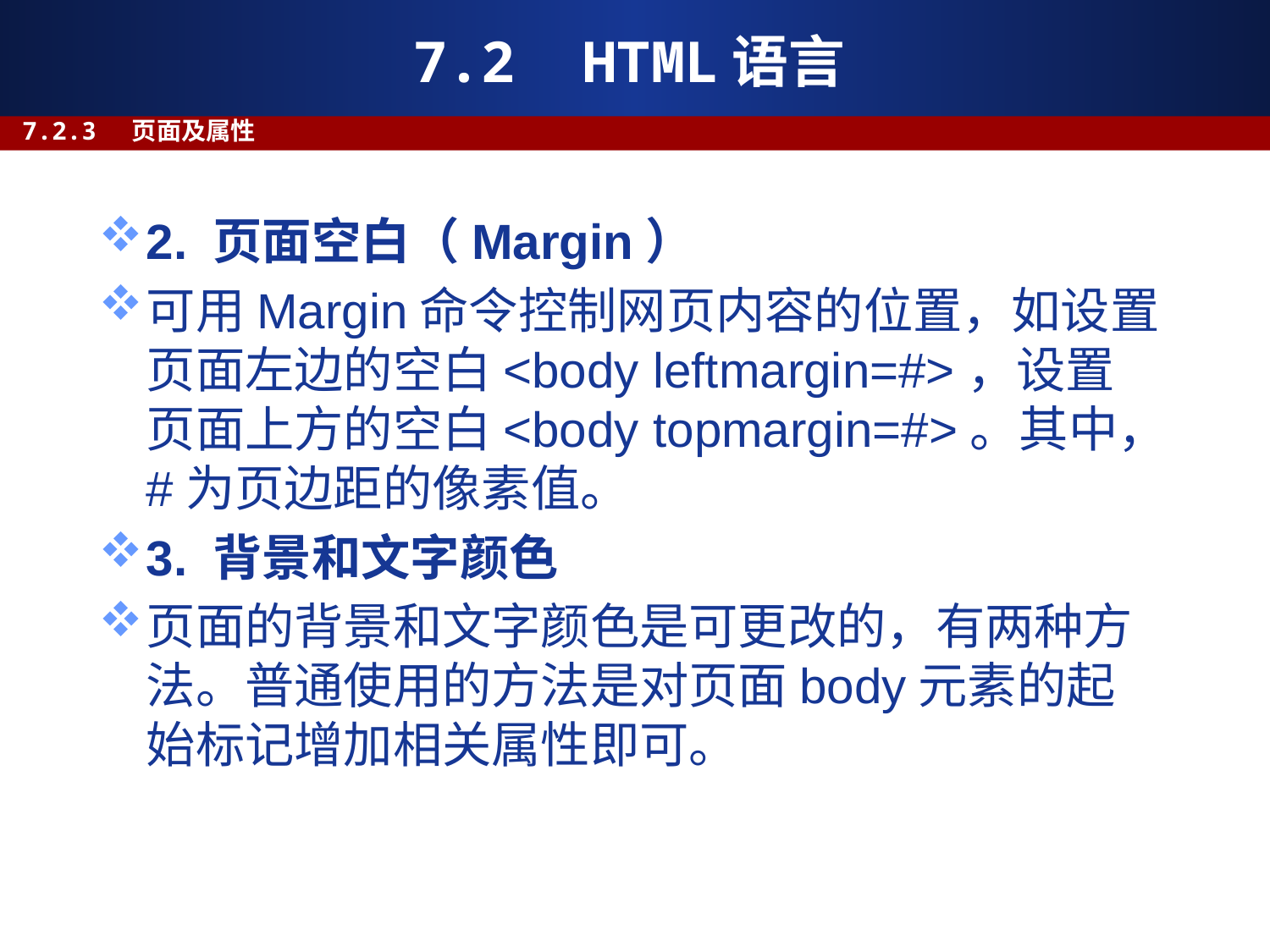

# 7.2  HTML语言
7.2.3  页面及属性
2. 页面空白（Margin）
可用Margin命令控制网页内容的位置，如设置页面左边的空白<body leftmargin=#>，设置页面上方的空白<body topmargin=#>。其中，#为页边距的像素值。
3. 背景和文字颜色
页面的背景和文字颜色是可更改的，有两种方法。普通使用的方法是对页面body元素的起始标记增加相关属性即可。